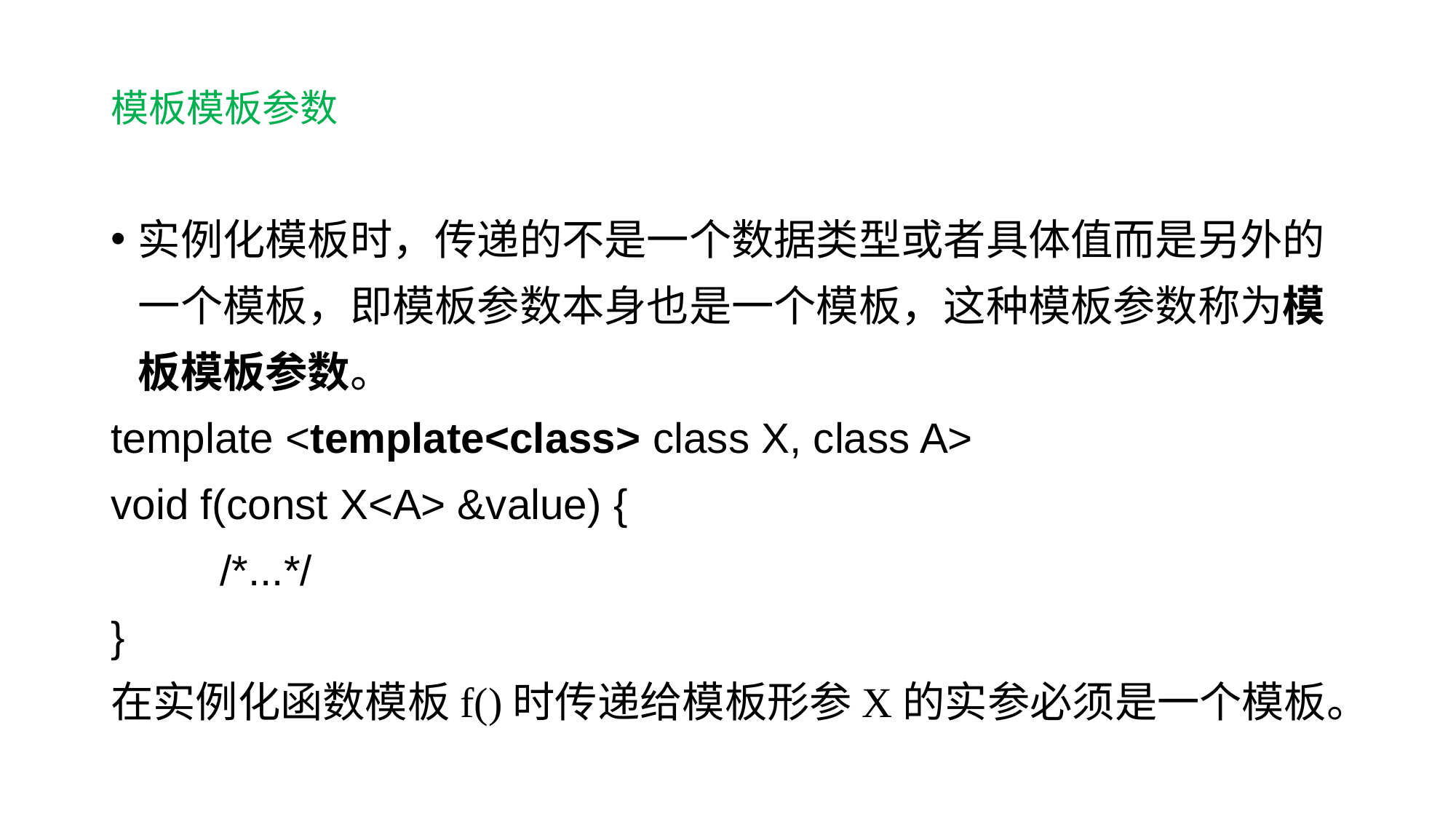

# 模板模板参数
实例化模板时，传递的不是一个数据类型或者具体值而是另外的一个模板，即模板参数本身也是一个模板，这种模板参数称为模板模板参数。
template <template<class> class X, class A>
void f(const X<A> &value) {
	/*...*/
}
在实例化函数模板f()时传递给模板形参X的实参必须是一个模板。